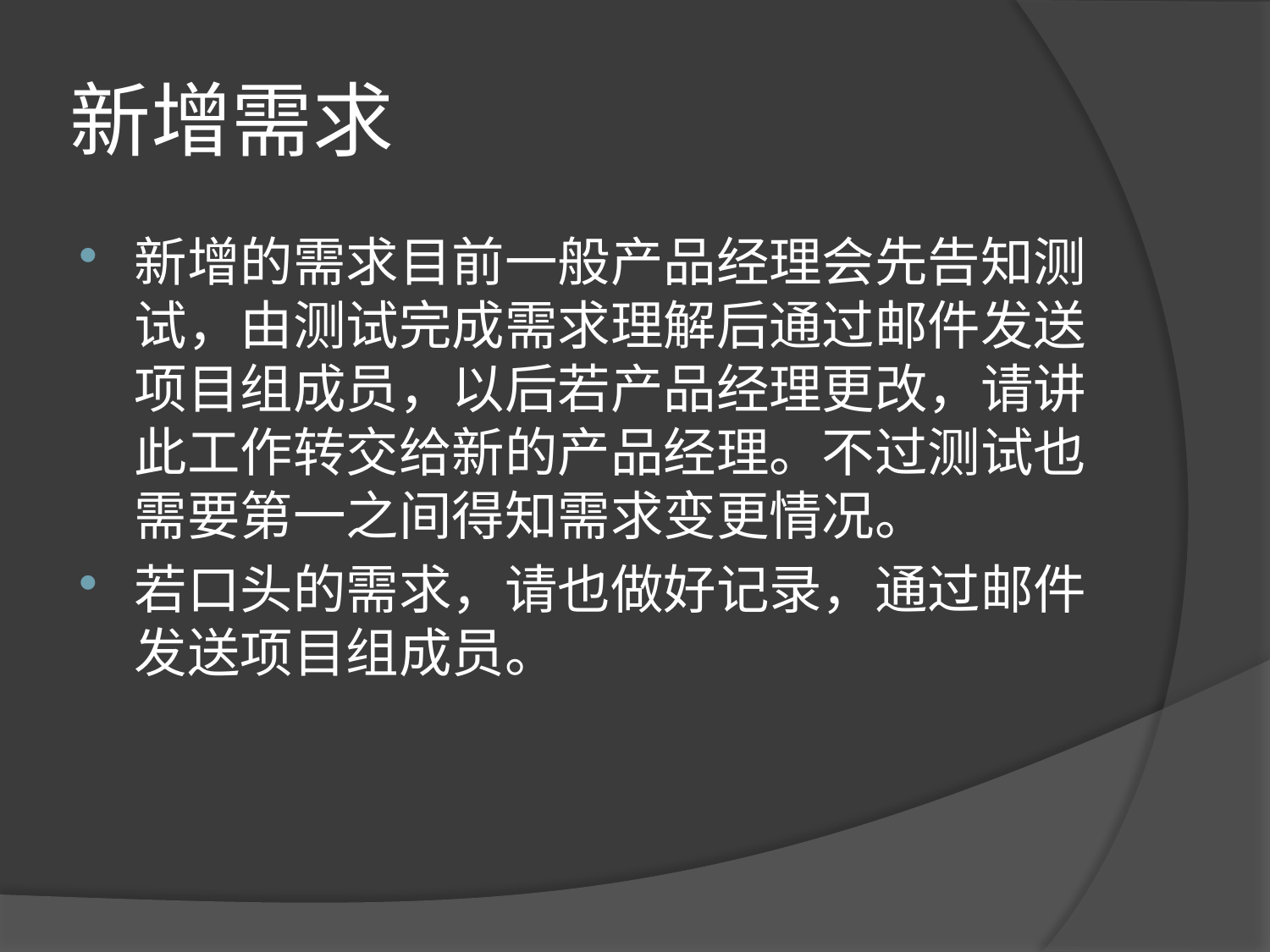

# 新增需求
新增的需求目前一般产品经理会先告知测试，由测试完成需求理解后通过邮件发送项目组成员，以后若产品经理更改，请讲此工作转交给新的产品经理。不过测试也需要第一之间得知需求变更情况。
若口头的需求，请也做好记录，通过邮件发送项目组成员。